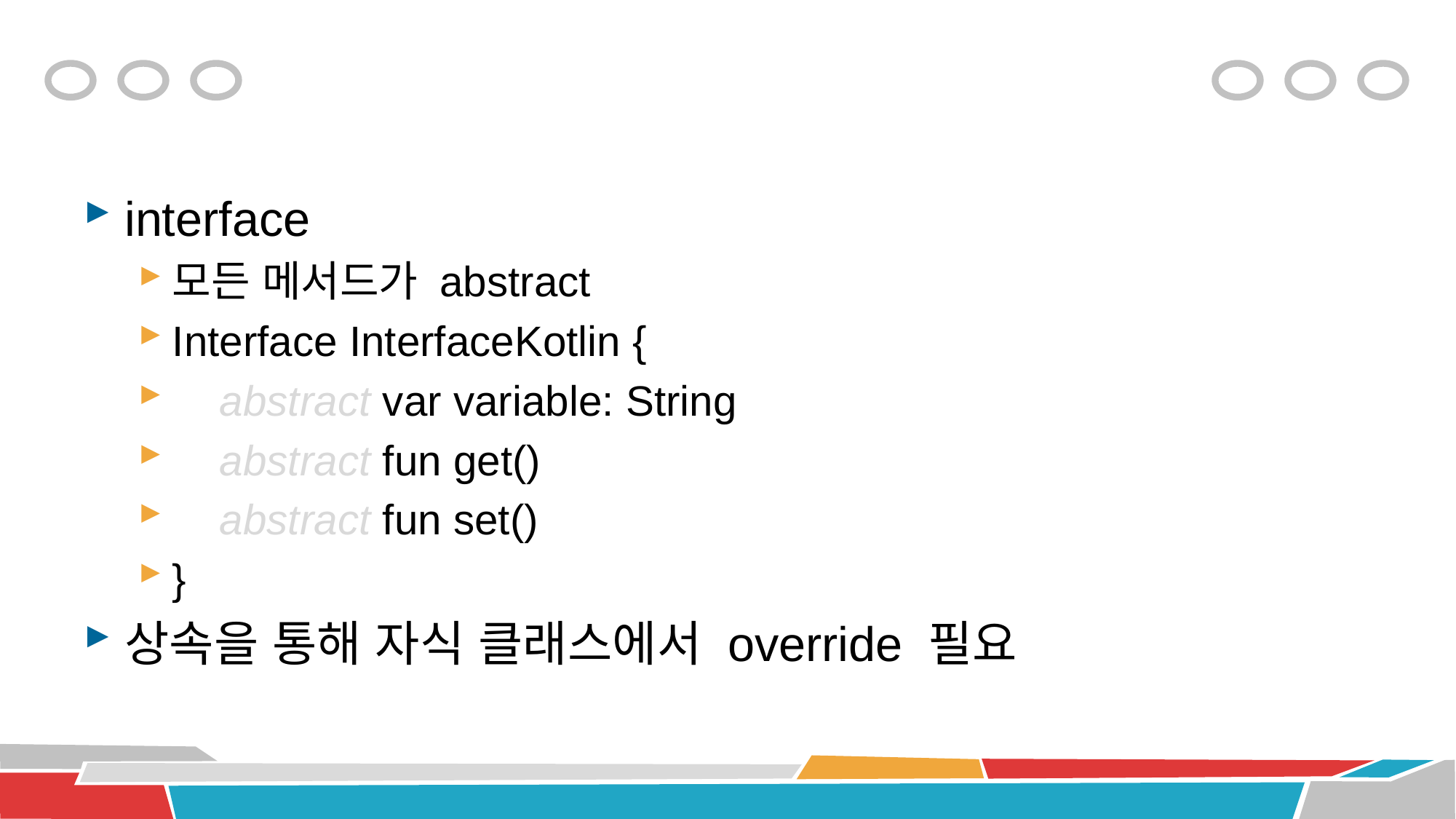

#
interface
모든 메서드가 abstract
Interface InterfaceKotlin {
    abstract var variable: String
    abstract fun get()
    abstract fun set()
}
상속을 통해 자식 클래스에서 override 필요